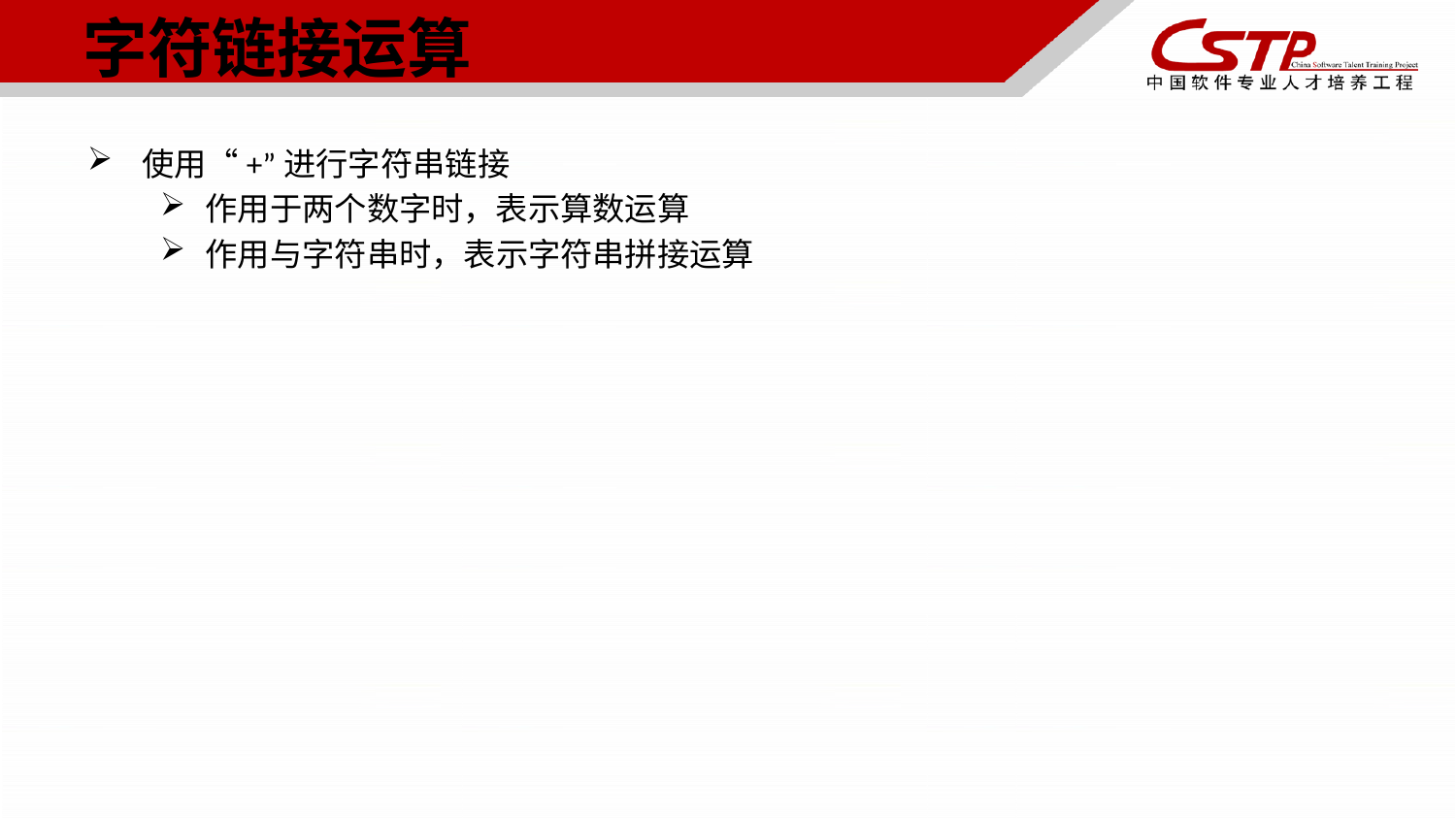

# 字符链接运算
使用“+”进行字符串链接
作用于两个数字时，表示算数运算
作用与字符串时，表示字符串拼接运算